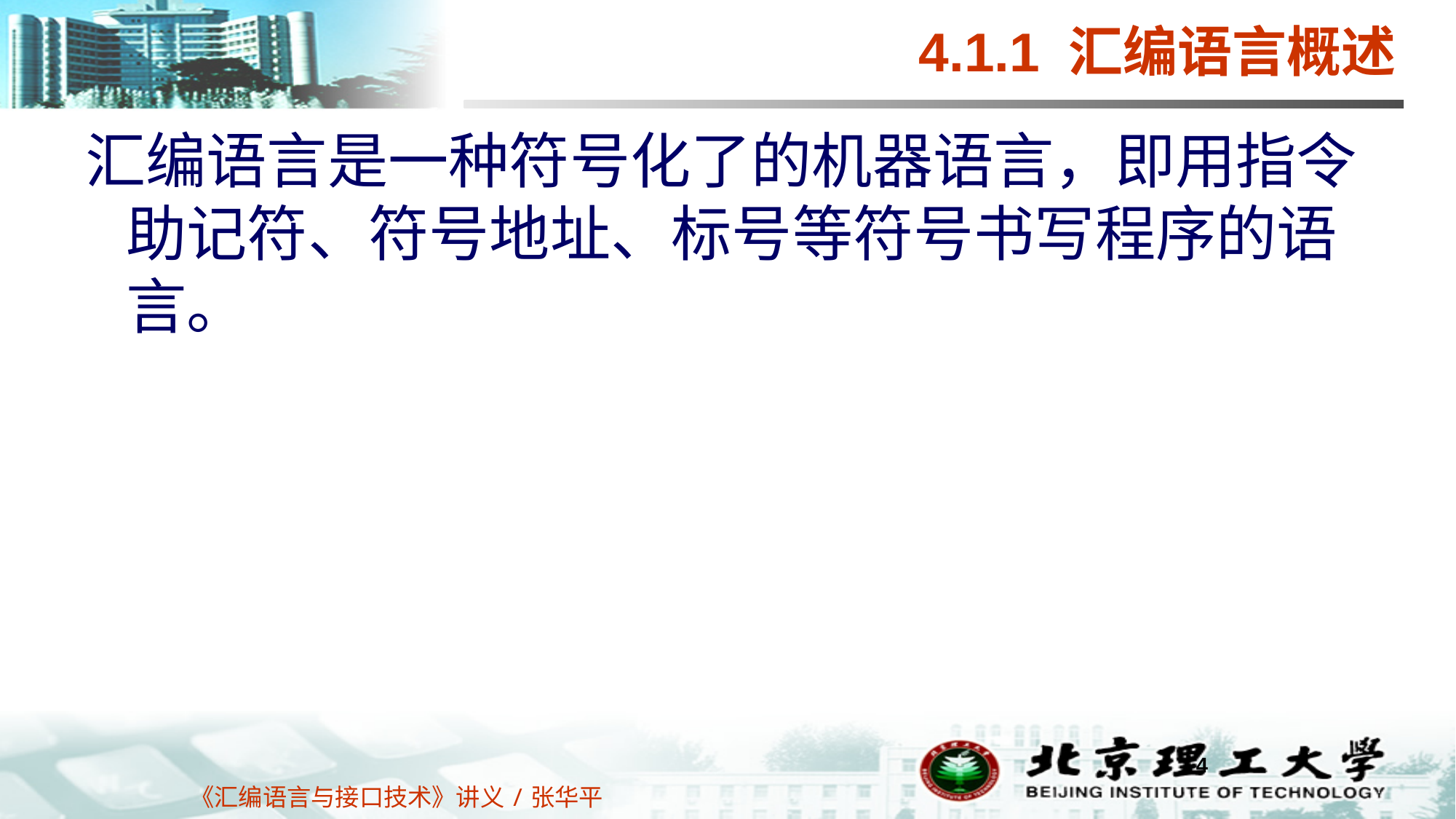

4.1.1 汇编语言概述
汇编语言是一种符号化了的机器语言，即用指令助记符、符号地址、标号等符号书写程序的语言。
4